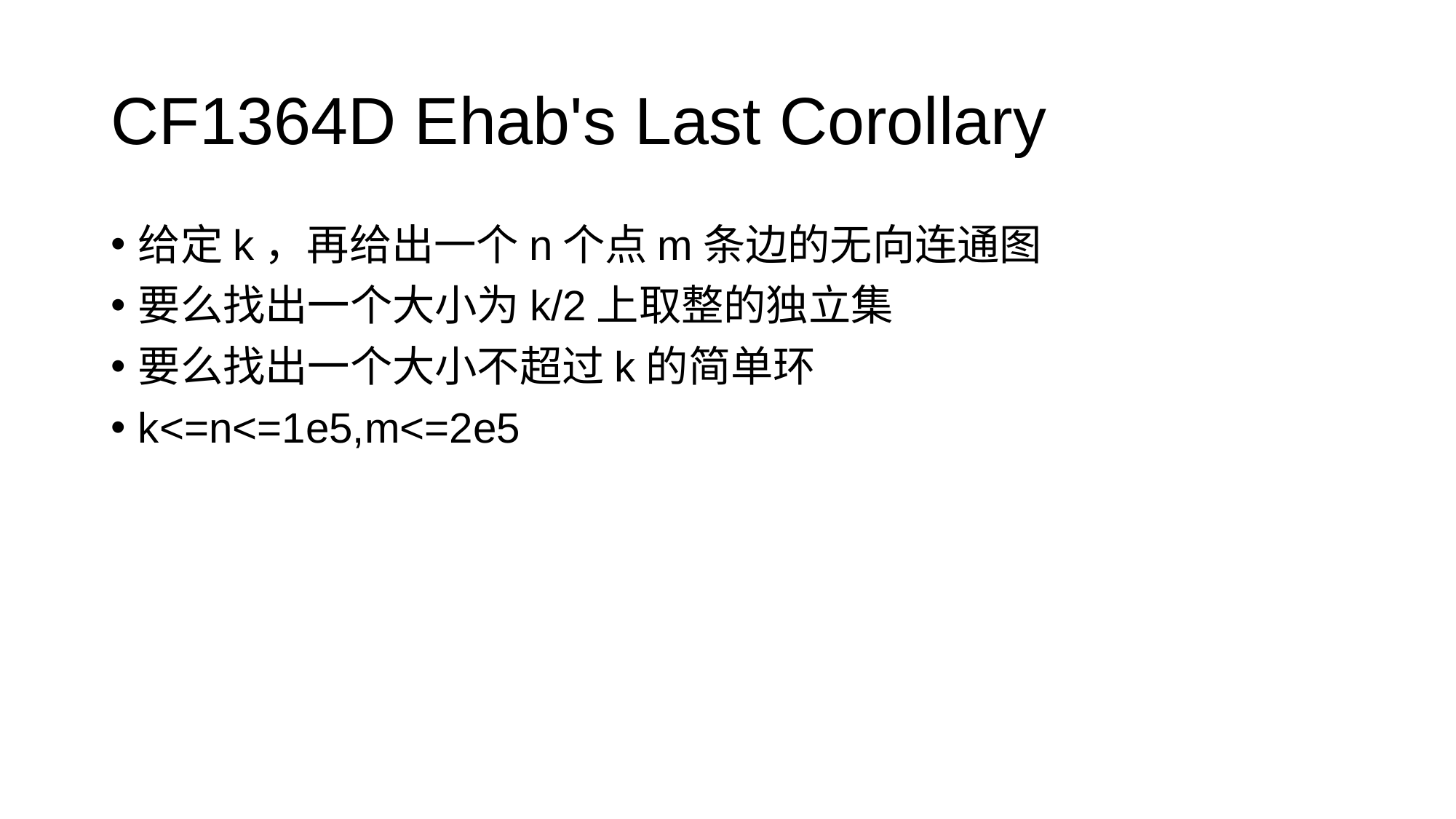

# CF1364D Ehab's Last Corollary
给定k，再给出一个n个点m条边的无向连通图
要么找出一个大小为k/2上取整的独立集
要么找出一个大小不超过k的简单环
k<=n<=1e5,m<=2e5